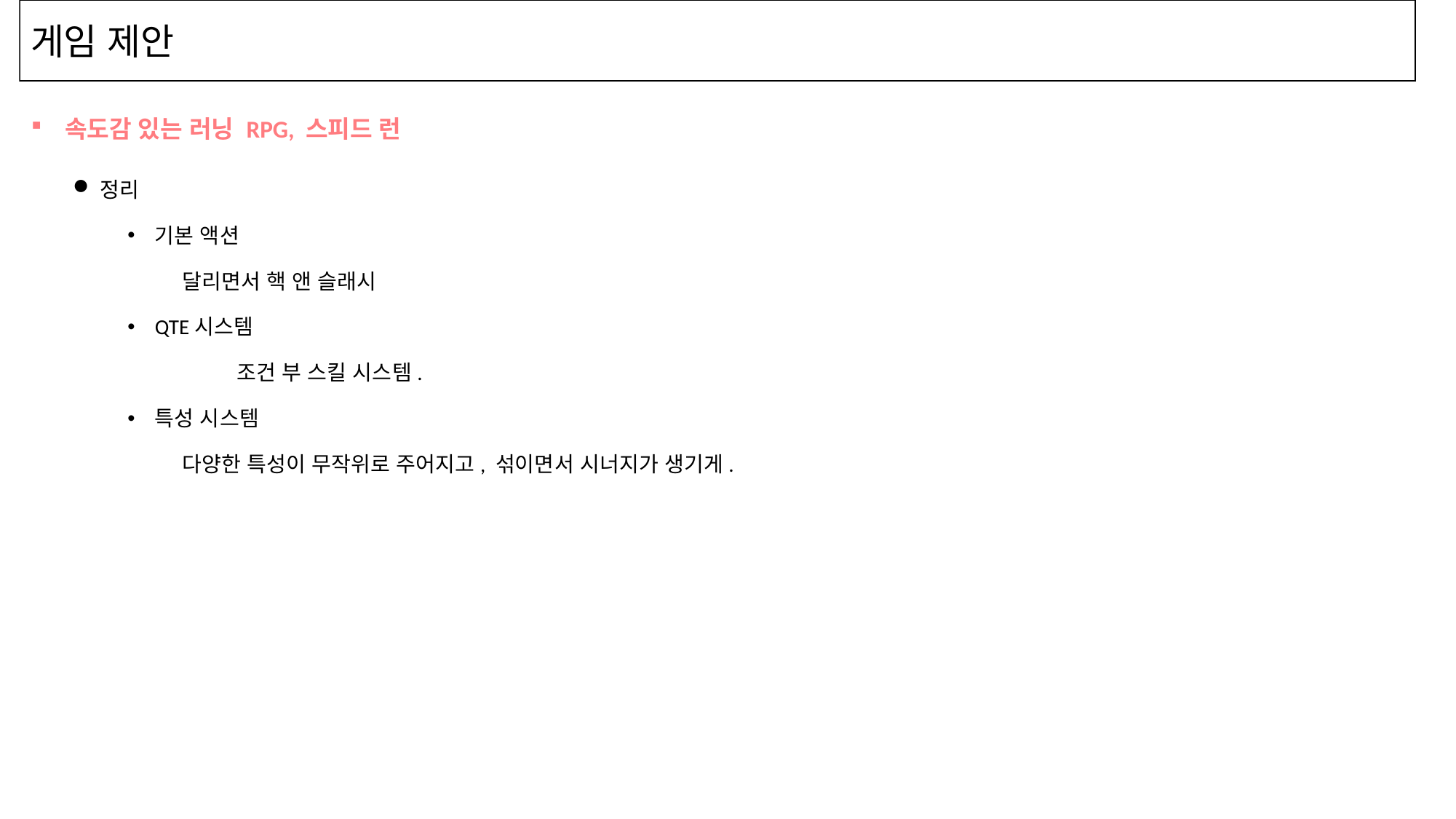

# 속도감 있는 러닝 RPG, 스피드 런
정리
기본 액션
달리면서 핵 앤 슬래시
QTE시스템
	조건 부 스킬 시스템.
특성 시스템
다양한 특성이 무작위로 주어지고, 섞이면서 시너지가 생기게.